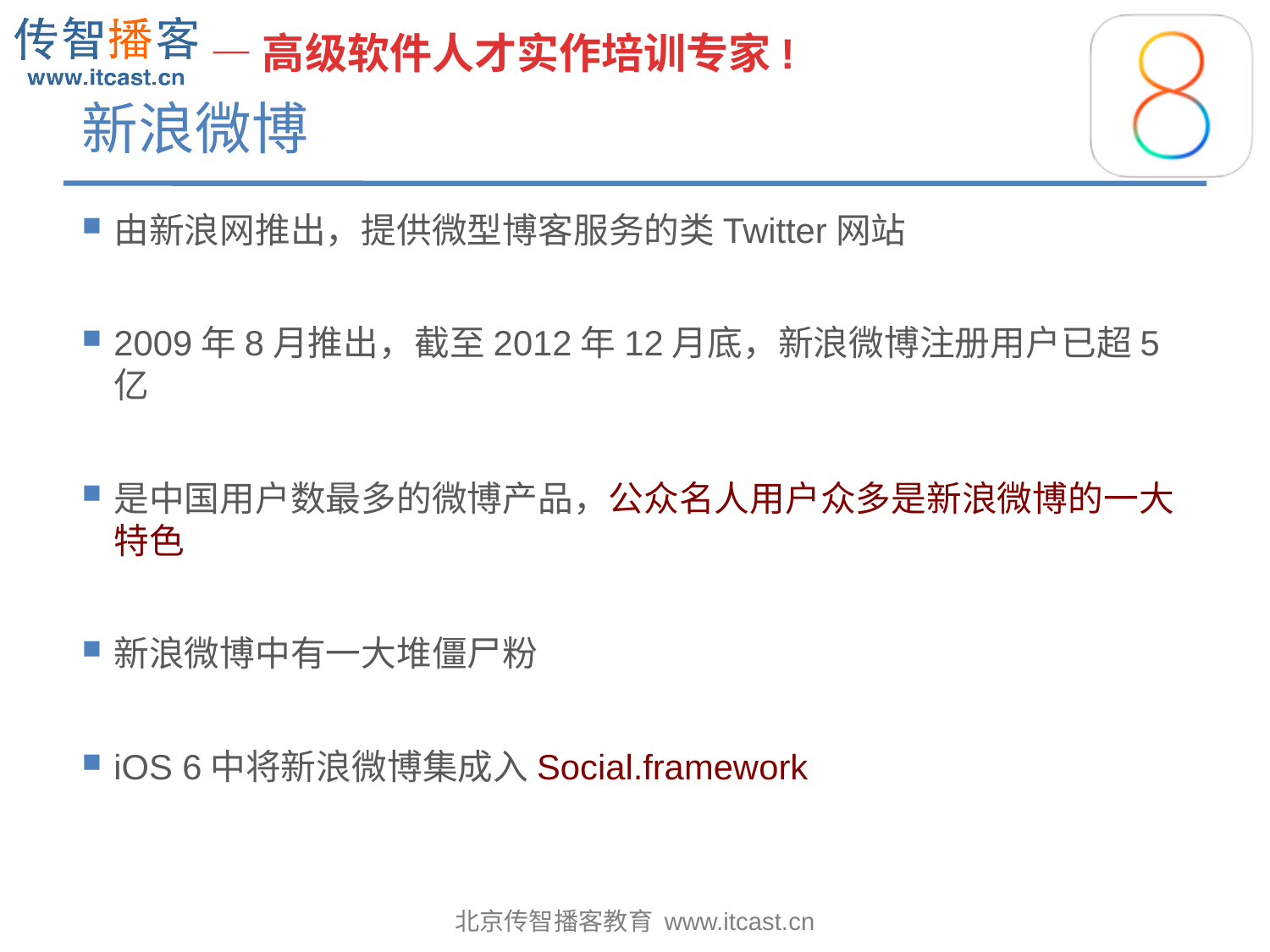

# 新浪微博
由新浪网推出，提供微型博客服务的类Twitter网站

2009年8月推出，截至2012年12月底，新浪微博注册用户已超5亿

是中国用户数最多的微博产品，公众名人用户众多是新浪微博的一大特色

新浪微博中有一大堆僵尸粉

iOS 6中将新浪微博集成入Social.framework